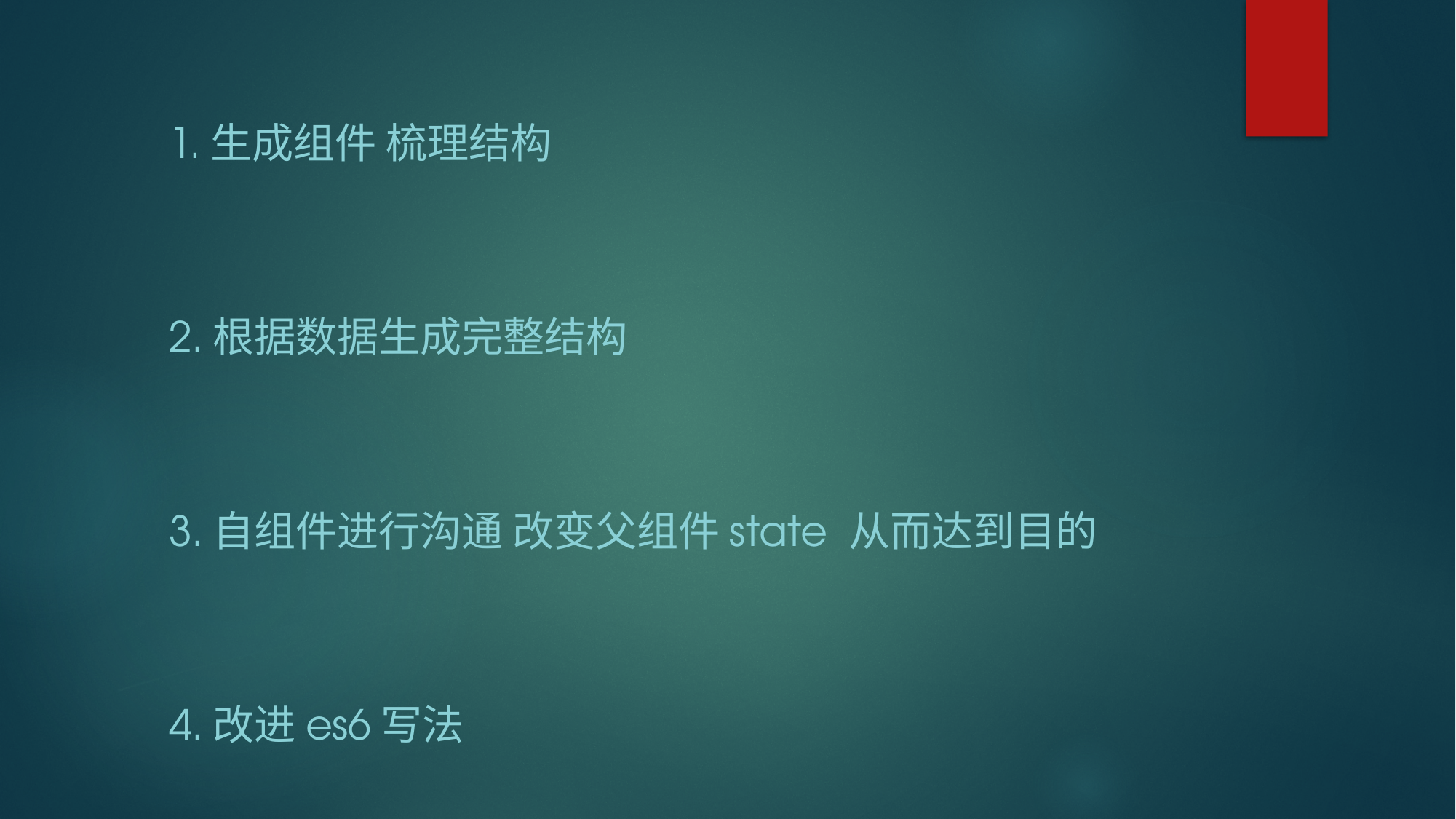

1.生成组件 梳理结构

2.根据数据生成完整结构

3.自组件进行沟通 改变父组件state 从而达到目的

4.改进es6写法